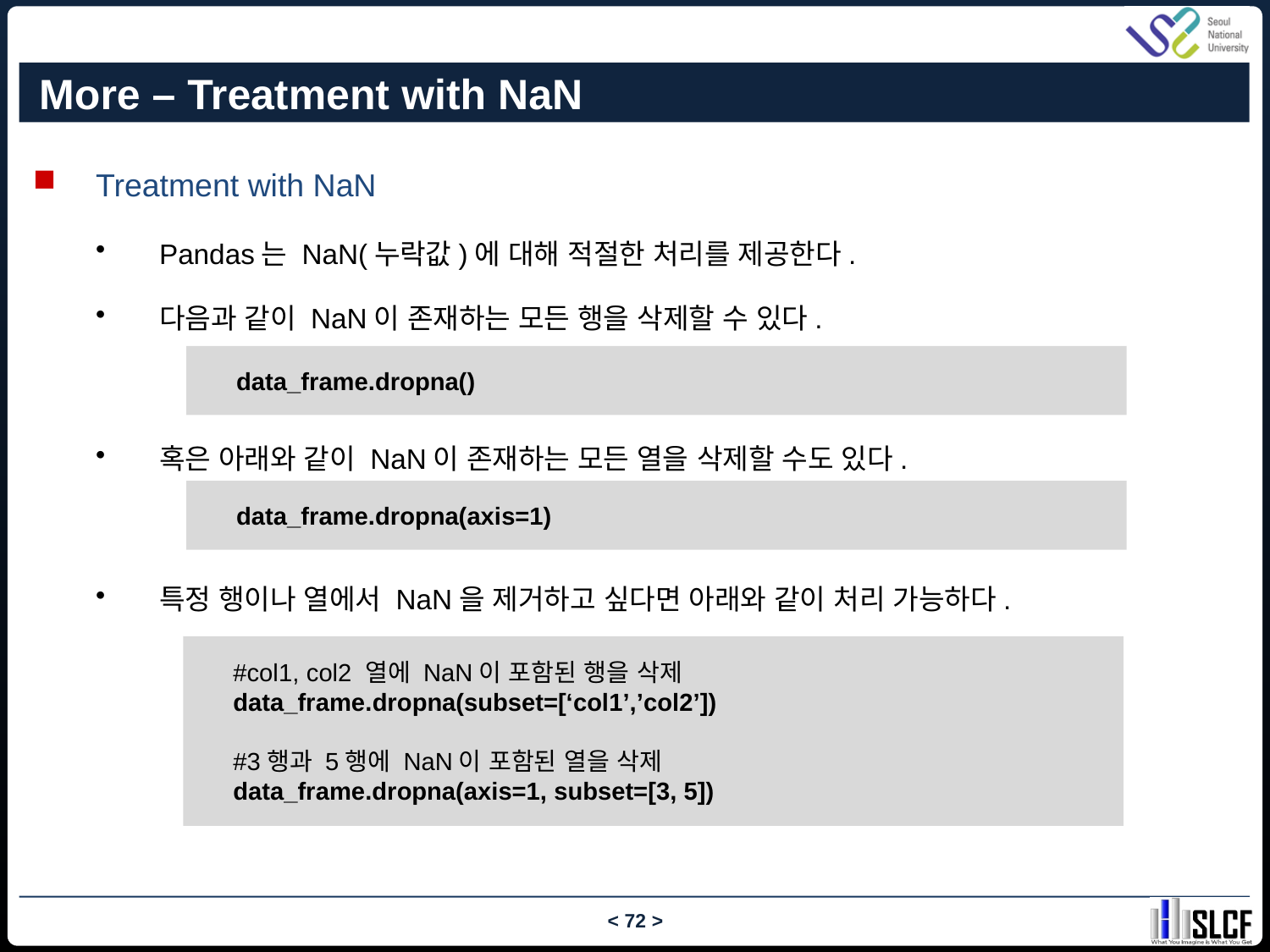

# More – Treatment with NaN
Treatment with NaN
Pandas는 NaN(누락값)에 대해 적절한 처리를 제공한다.
다음과 같이 NaN이 존재하는 모든 행을 삭제할 수 있다.

혹은 아래와 같이 NaN이 존재하는 모든 열을 삭제할 수도 있다.

특정 행이나 열에서 NaN을 제거하고 싶다면 아래와 같이 처리 가능하다.
data_frame.dropna()
data_frame.dropna(axis=1)
#col1, col2 열에 NaN이 포함된 행을 삭제
data_frame.dropna(subset=[‘col1’,’col2’])

#3행과 5행에 NaN이 포함된 열을 삭제
data_frame.dropna(axis=1, subset=[3, 5])